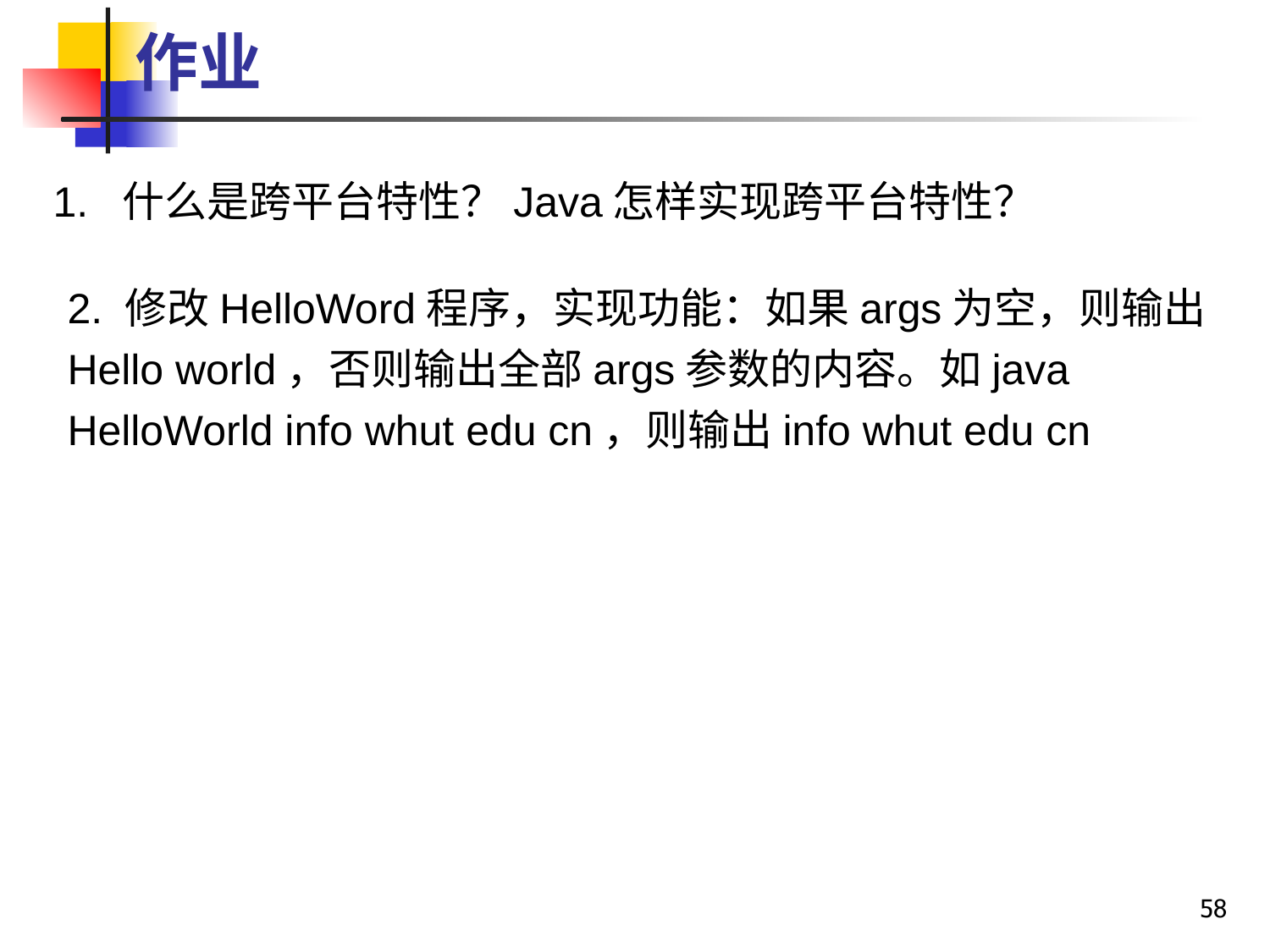

作业
1.  什么是跨平台特性？Java怎样实现跨平台特性？
2. 修改HelloWord程序，实现功能：如果args为空，则输出Hello world，否则输出全部args参数的内容。如java HelloWorld info whut edu cn，则输出info whut edu cn
58